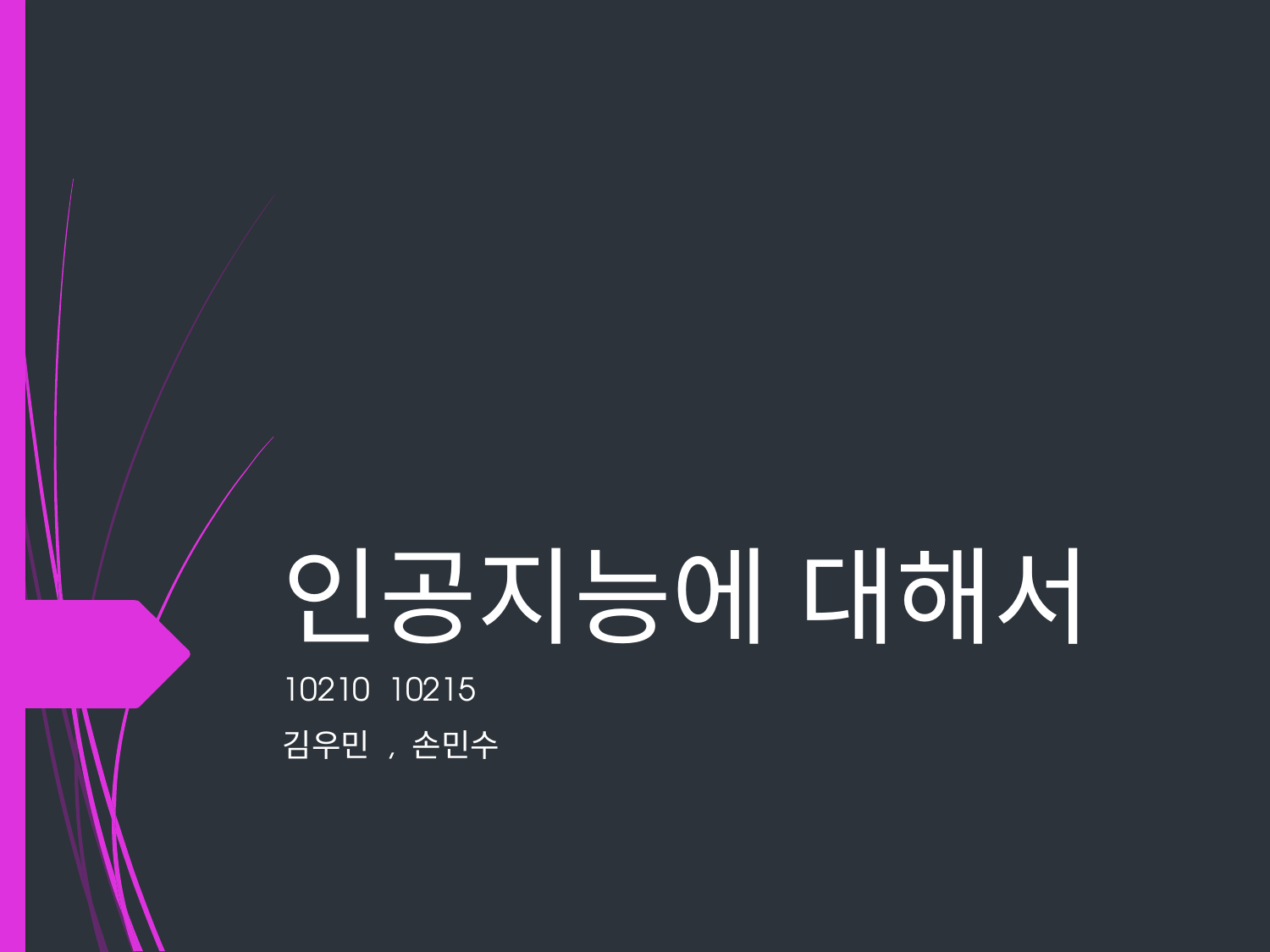

# 인공지능에 대해서
10210  10215
김우민 , 손민수